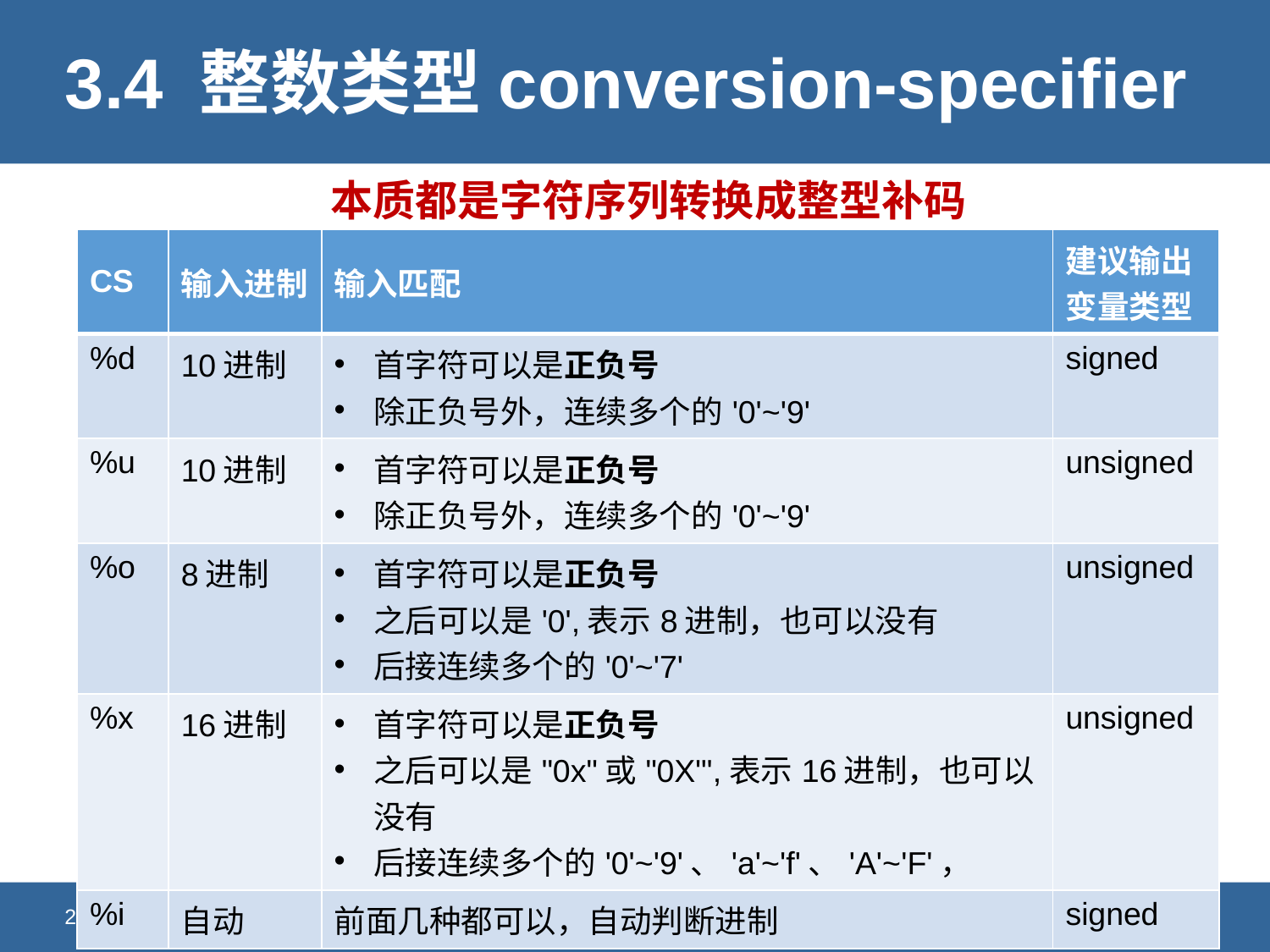

# 3.4 整数类型conversion-specifier
本质都是字符序列转换成整型补码
| CS | 输入进制 | 输入匹配 | 建议输出变量类型 |
| --- | --- | --- | --- |
| %d | 10进制 | 首字符可以是正负号 除正负号外，连续多个的'0'~'9' | signed |
| %u | 10进制 | 首字符可以是正负号 除正负号外，连续多个的'0'~'9' | unsigned |
| %o | 8进制 | 首字符可以是正负号 之后可以是'0',表示8进制，也可以没有 后接连续多个的'0'~'7' | unsigned |
| %x | 16进制 | 首字符可以是正负号 之后可以是"0x"或"0X"',表示16进制，也可以没有 后接连续多个的'0'~'9'、'a'~'f'、'A'~'F'， | unsigned |
| %i | 自动 | 前面几种都可以，自动判断进制 | signed |
2021/10/8
《计算机语言与程序设计》
21